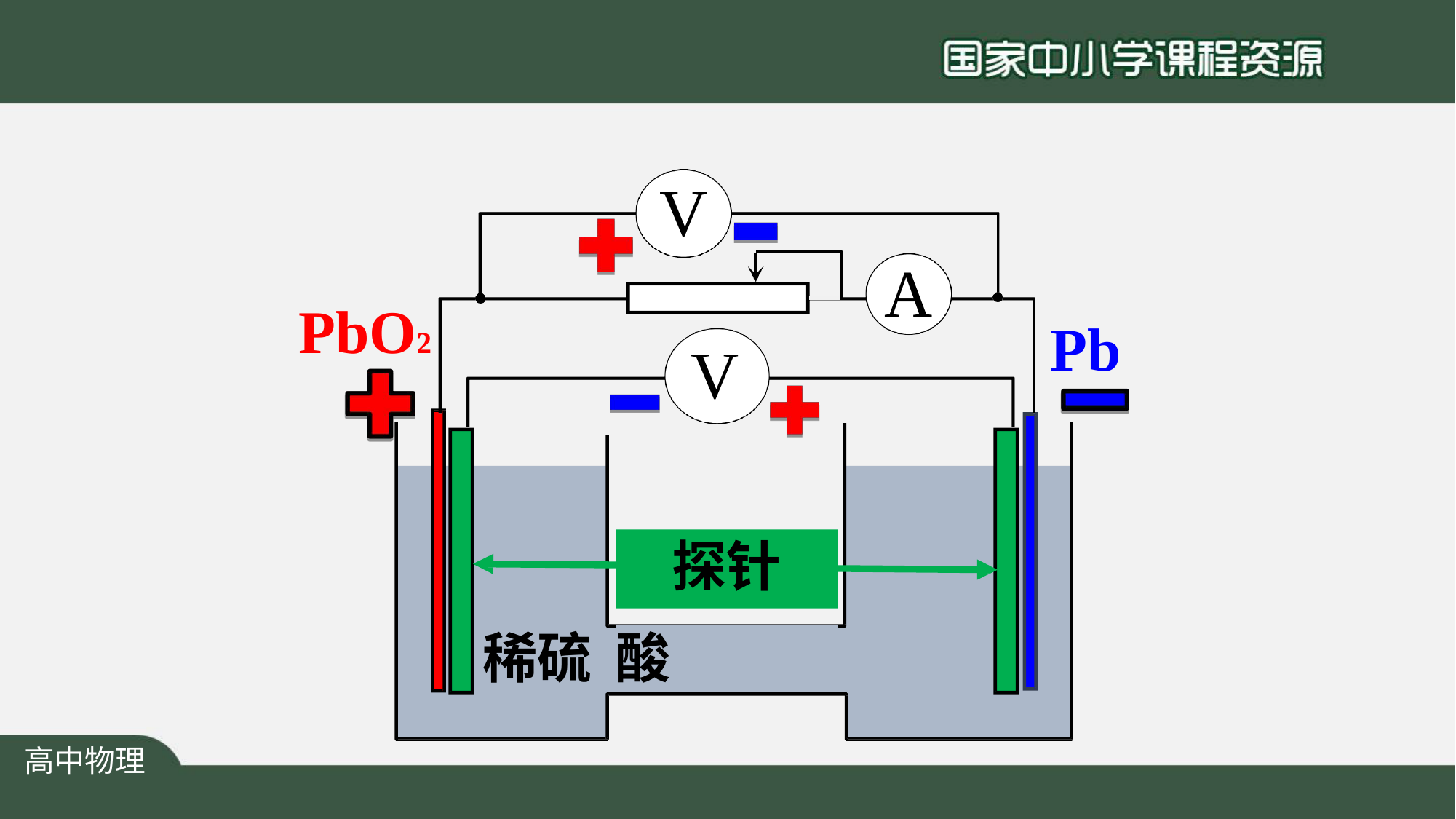

V

A

PbO2

Pb
V

探针

稀硫

酸
高中物理